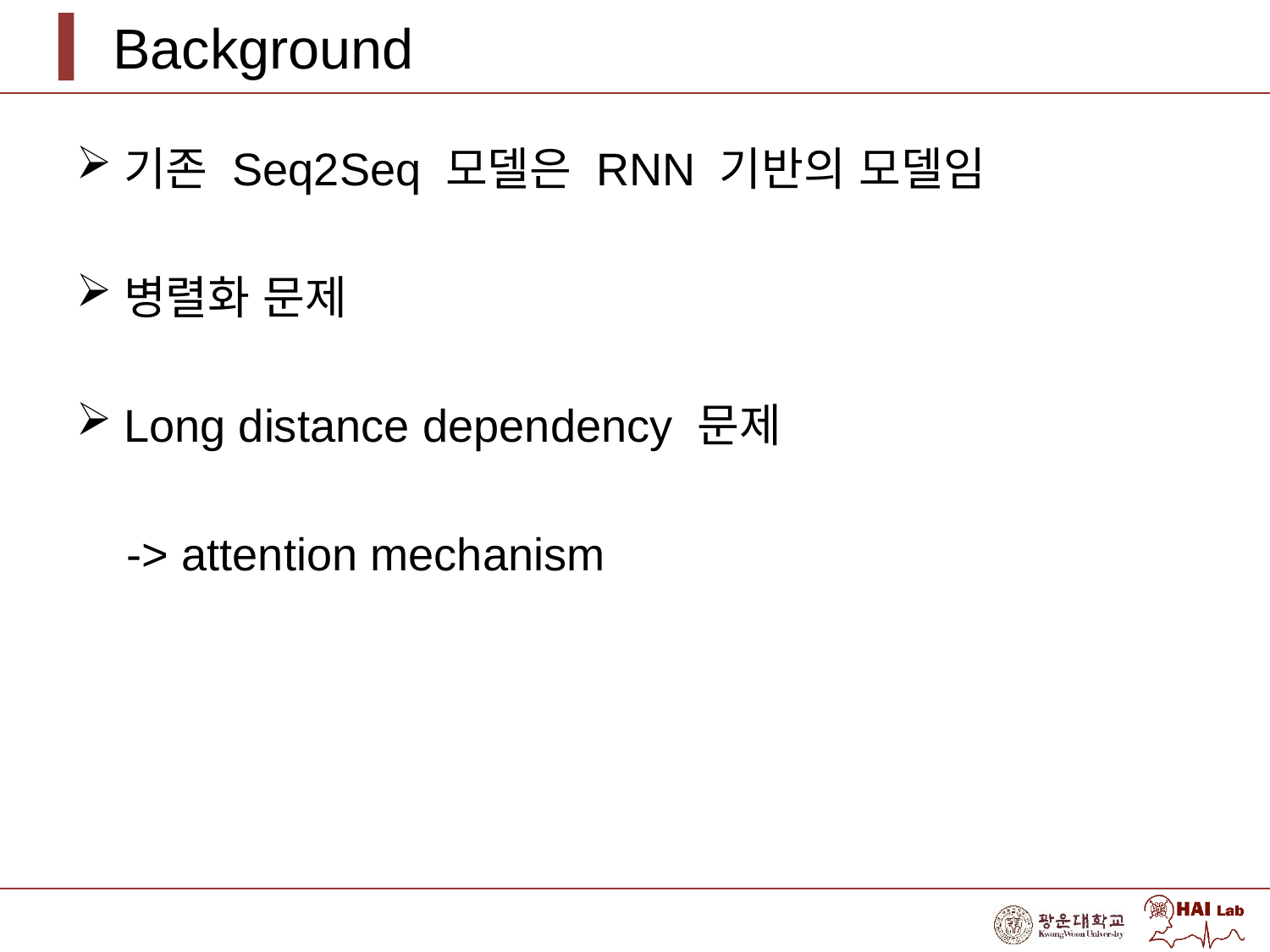

# Background
기존 Seq2Seq 모델은 RNN 기반의 모델임

병렬화 문제

Long distance dependency 문제

    -> attention mechanism